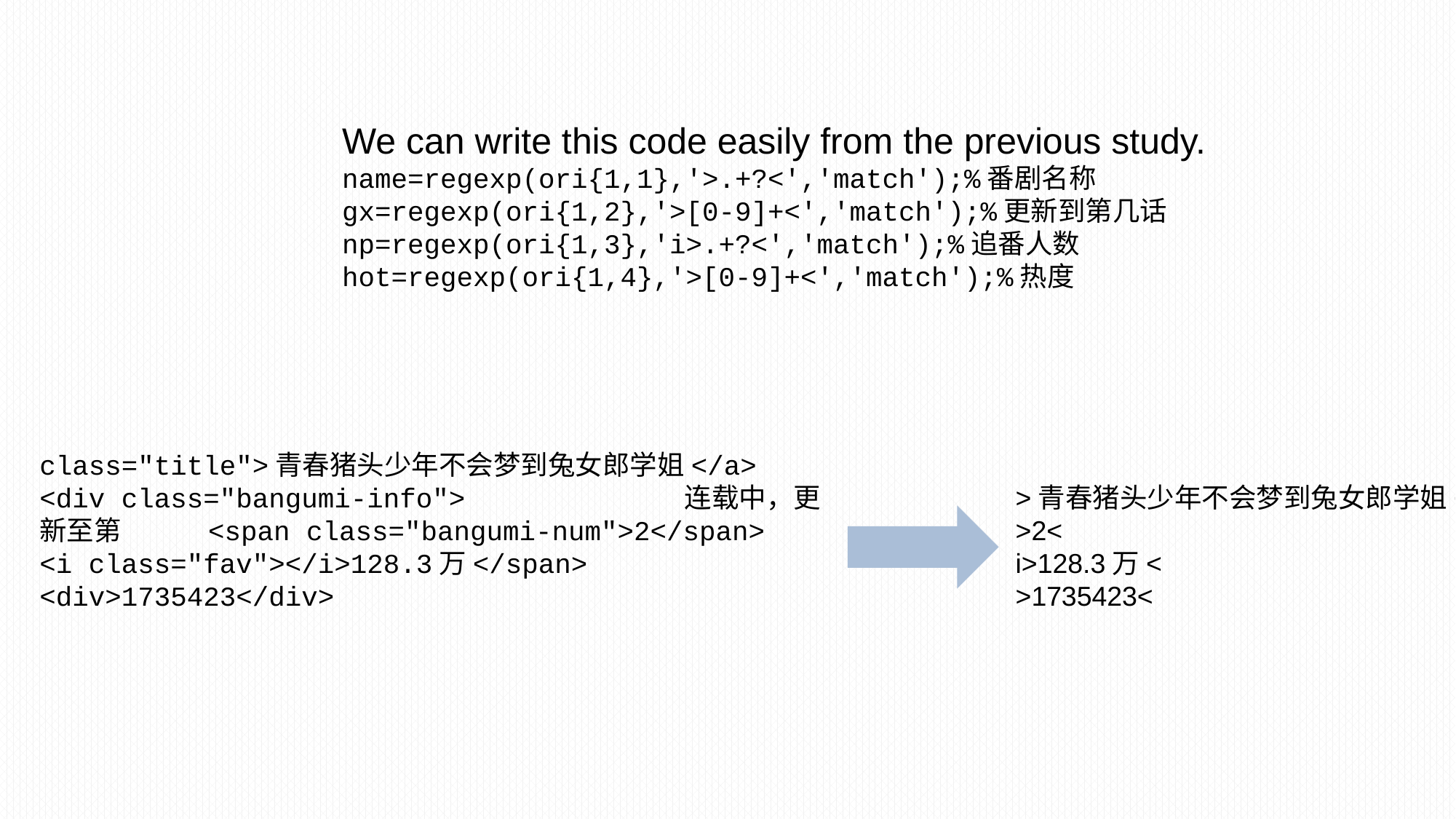

We can write this code easily from the previous study.
name=regexp(ori{1,1},'>.+?<','match');%番剧名称
gx=regexp(ori{1,2},'>[0-9]+<','match');%更新到第几话
np=regexp(ori{1,3},'i>.+?<','match');%追番人数
hot=regexp(ori{1,4},'>[0-9]+<','match');%热度
class="title">青春猪头少年不会梦到兔女郎学姐</a>
<div class="bangumi-info">             连载中，更新至第             <span class="bangumi-num">2</span>
<i class="fav"></i>128.3万</span>
<div>1735423</div>

>青春猪头少年不会梦到兔女郎学姐<
>2<
i>128.3万<
>1735423<